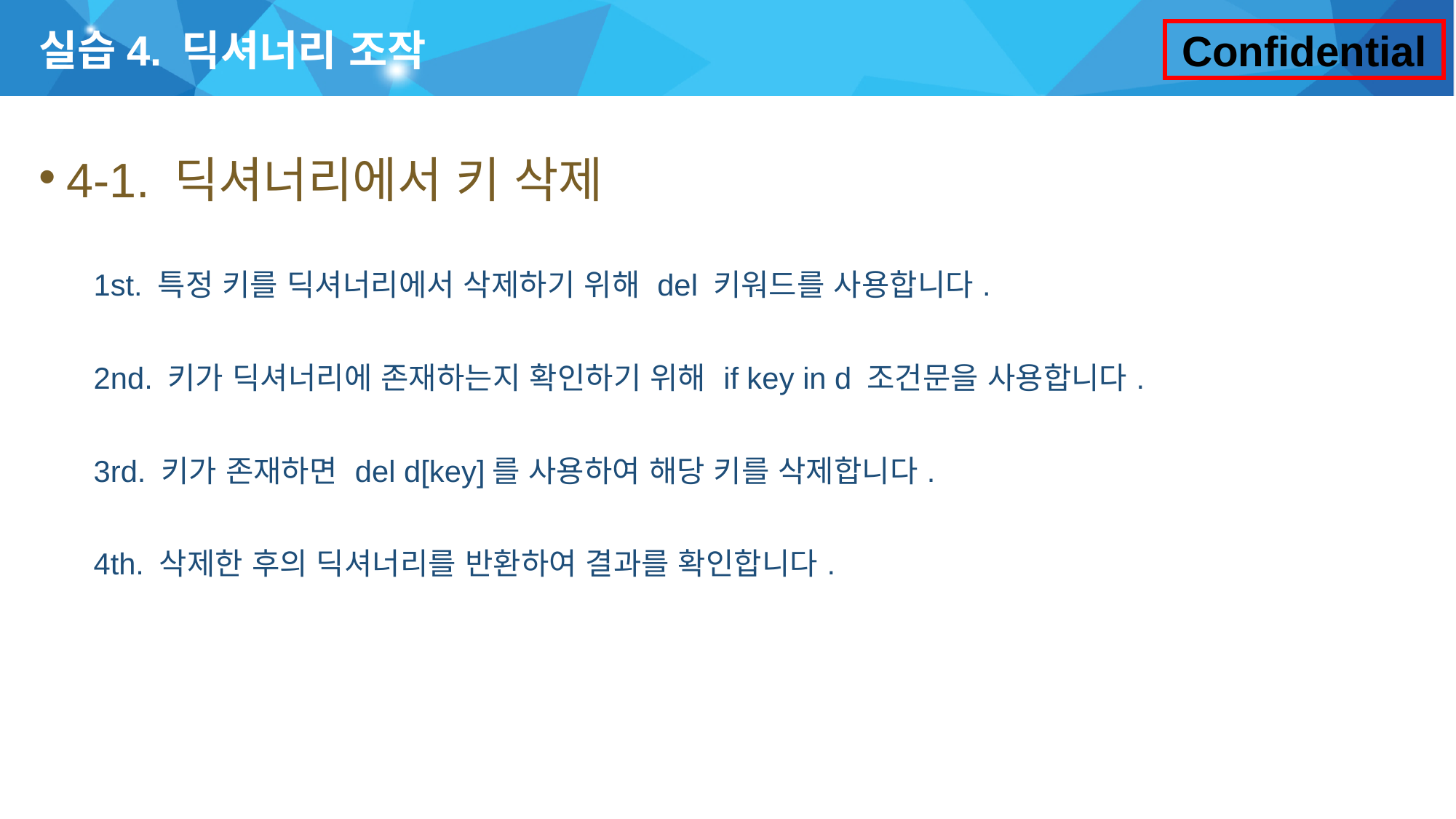

# 실습4. 딕셔너리 조작
4-1. 딕셔너리에서 키 삭제

1st. 특정 키를 딕셔너리에서 삭제하기 위해 del 키워드를 사용합니다.

2nd. 키가 딕셔너리에 존재하는지 확인하기 위해 if key in d 조건문을 사용합니다.

3rd. 키가 존재하면 del d[key]를 사용하여 해당 키를 삭제합니다.

4th. 삭제한 후의 딕셔너리를 반환하여 결과를 확인합니다.